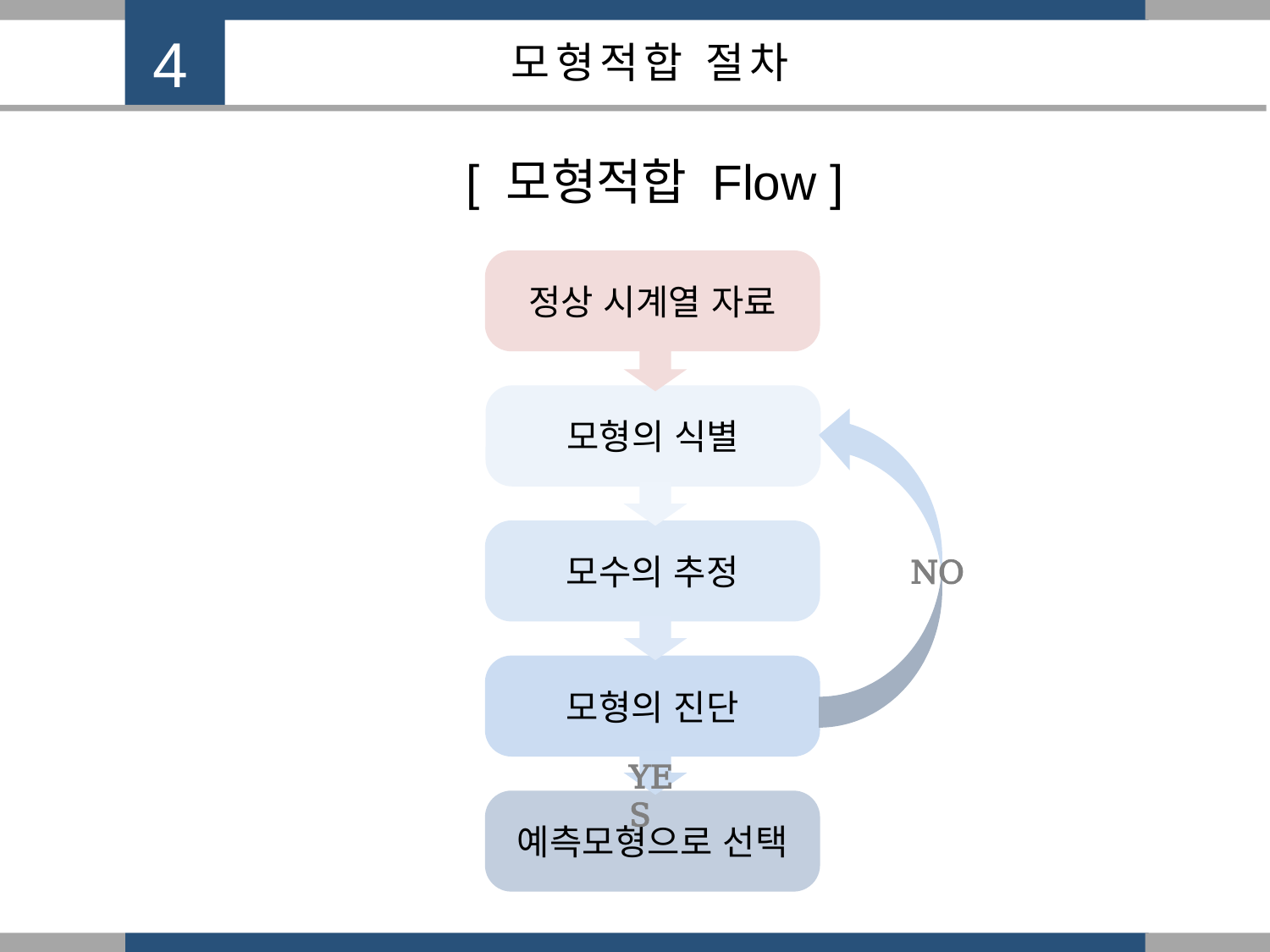

4
모형적합 절차

[ 모형적합 Flow ]
정상 시계열 자료

모형의 식별

모수의 추정
NO

모형의 진단
YES

예측모형으로 선택